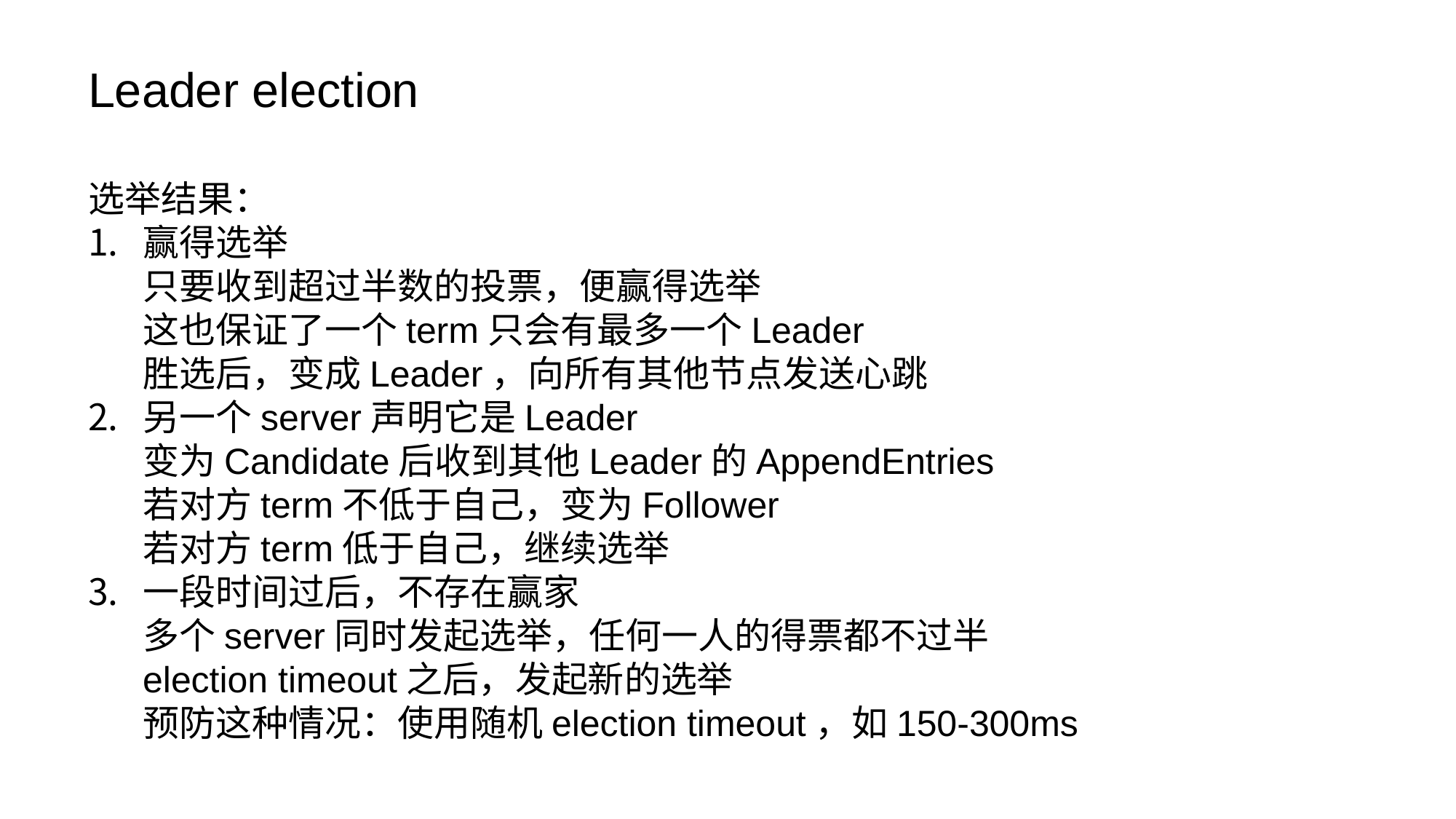

Leader election
选举结果：
赢得选举
只要收到超过半数的投票，便赢得选举
这也保证了一个term只会有最多一个Leader
胜选后，变成Leader，向所有其他节点发送心跳
另一个server声明它是Leader
变为Candidate后收到其他Leader的AppendEntries
若对方term不低于自己，变为Follower
若对方term低于自己，继续选举
一段时间过后，不存在赢家
多个server同时发起选举，任何一人的得票都不过半
election timeout之后，发起新的选举
预防这种情况：使用随机election timeout，如150-300ms